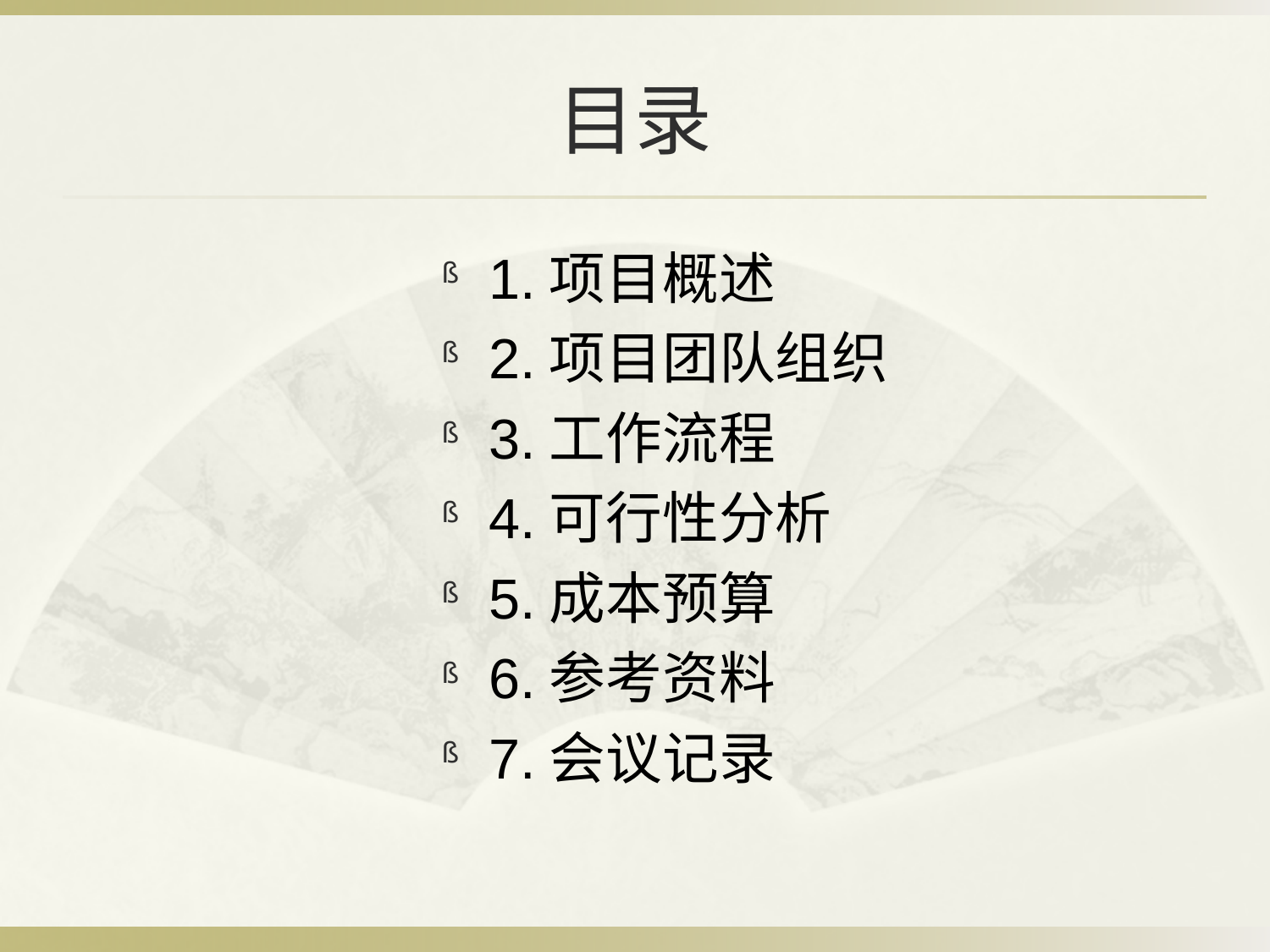

# 目录
1.项目概述
2.项目团队组织
3.工作流程
4.可行性分析
5.成本预算
6.参考资料
7.会议记录